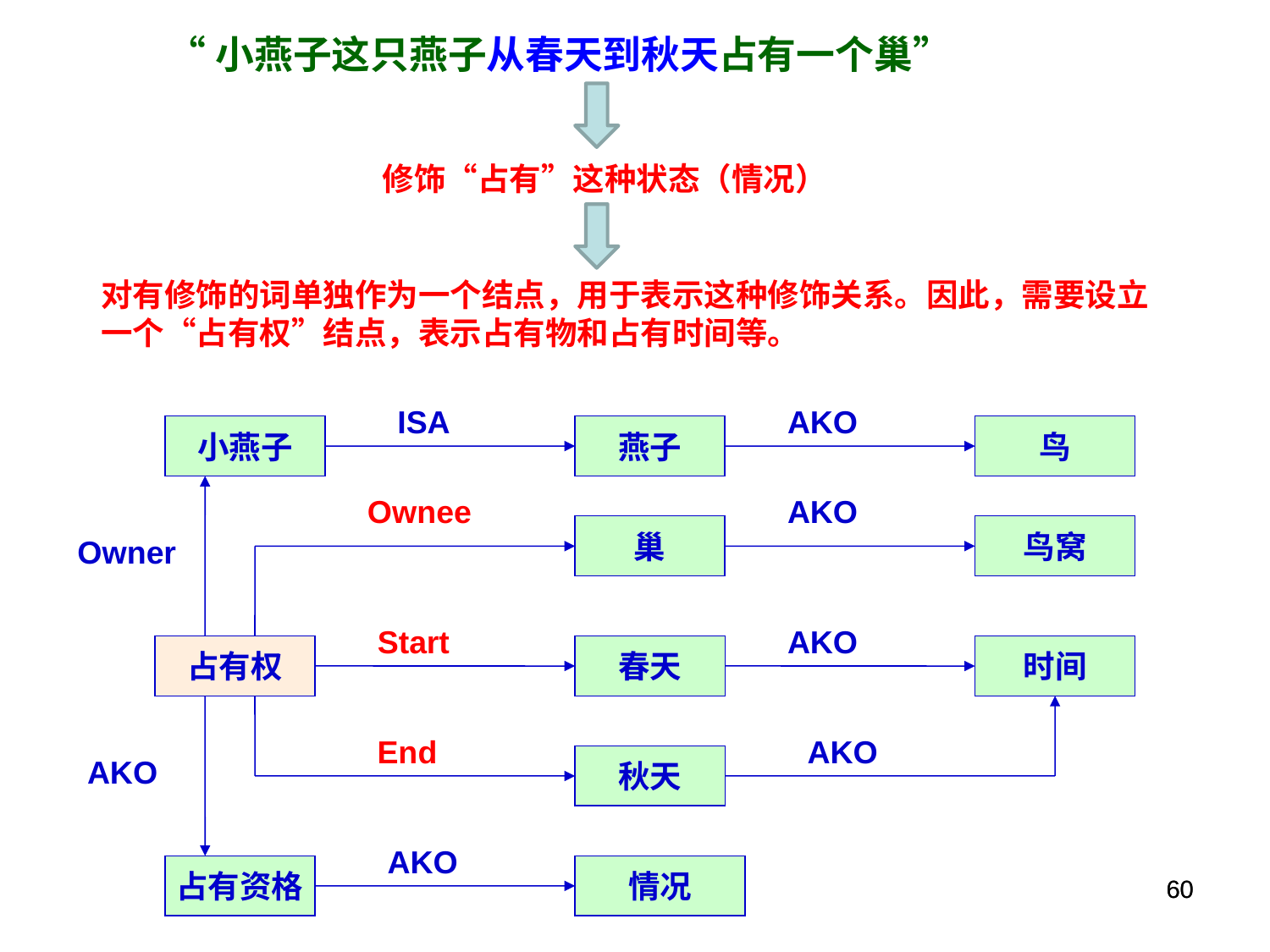

“小燕子这只燕子从春天到秋天占有一个巢”

修饰“占有”这种状态（情况）

对有修饰的词单独作为一个结点，用于表示这种修饰关系。因此，需要设立一个“占有权”结点，表示占有物和占有时间等。

ISA
AKO
小燕子
燕子
鸟

Ownee
AKO
巢
鸟窝
Owner

Start
AKO
占有权
春天
时间

End
AKO
AKO
秋天

AKO
占有资格
情况

60
60